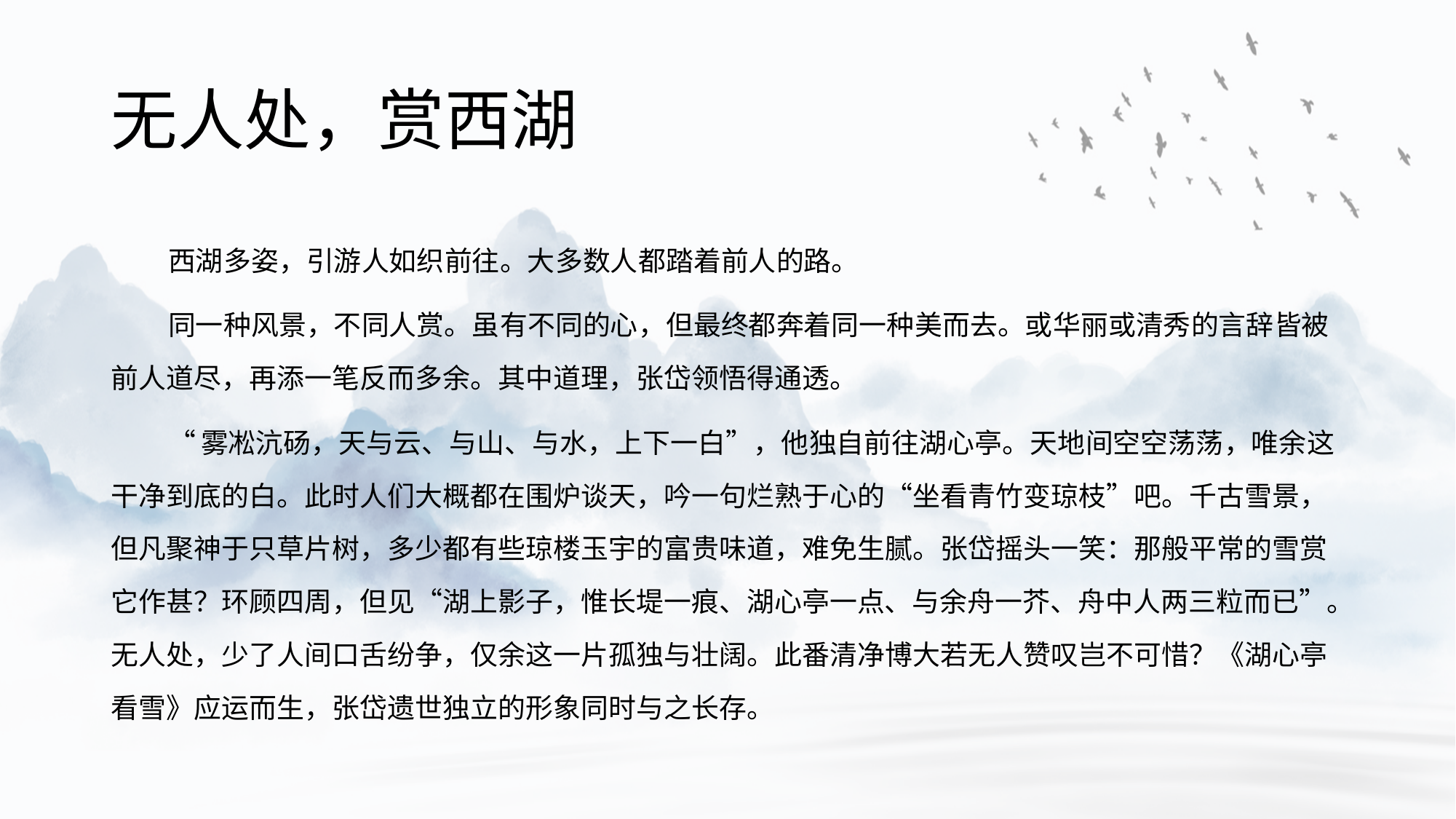

# 无人处，赏西湖
西湖多姿，引游人如织前往。大多数人都踏着前人的路。
同一种风景，不同人赏。虽有不同的心，但最终都奔着同一种美而去。或华丽或清秀的言辞皆被前人道尽，再添一笔反而多余。其中道理，张岱领悟得通透。
“雾凇沆砀，天与云、与山、与水，上下一白”，他独自前往湖心亭。天地间空空荡荡，唯余这干净到底的白。此时人们大概都在围炉谈天，吟一句烂熟于心的“坐看青竹变琼枝”吧。千古雪景，但凡聚神于只草片树，多少都有些琼楼玉宇的富贵味道，难免生腻。张岱摇头一笑：那般平常的雪赏它作甚？环顾四周，但见“湖上影子，惟长堤一痕、湖心亭一点、与余舟一芥、舟中人两三粒而已”。无人处，少了人间口舌纷争，仅余这一片孤独与壮阔。此番清净博大若无人赞叹岂不可惜？《湖心亭看雪》应运而生，张岱遗世独立的形象同时与之长存。